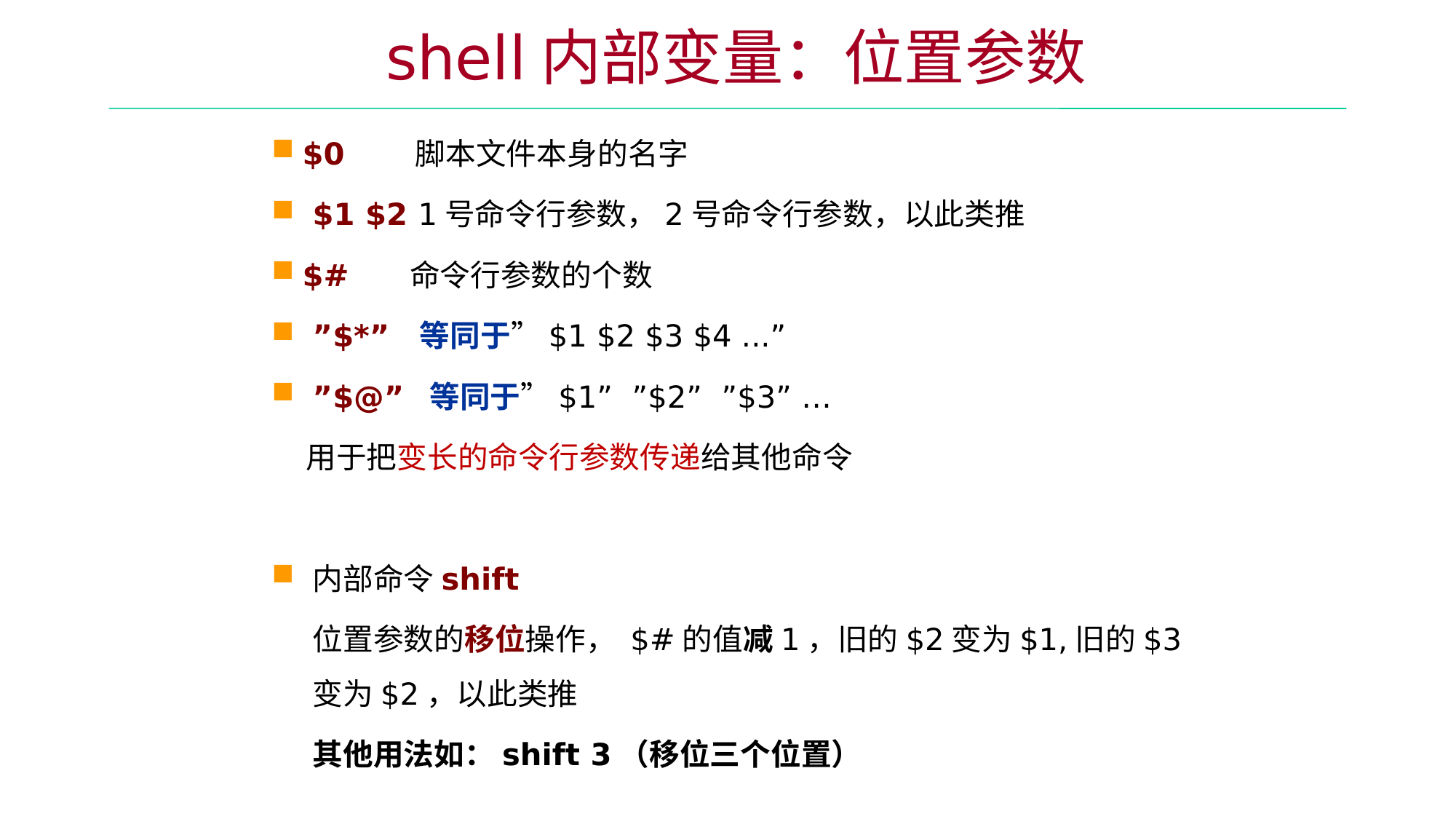

shell内部变量：位置参数
$0      脚本文件本身的名字
$1 $2 1号命令行参数，2号命令行参数，以此类推
$#       命令行参数的个数
”$*”   等同于”$1 $2 $3 $4 ...”
”$@”  等同于”$1”  ”$2”  ”$3” …
    用于把变长的命令行参数传递给其他命令

内部命令shift
位置参数的移位操作， $#的值减1，旧的$2变为$1,旧的$3变为$2，以此类推
其他用法如：shift 3（移位三个位置）